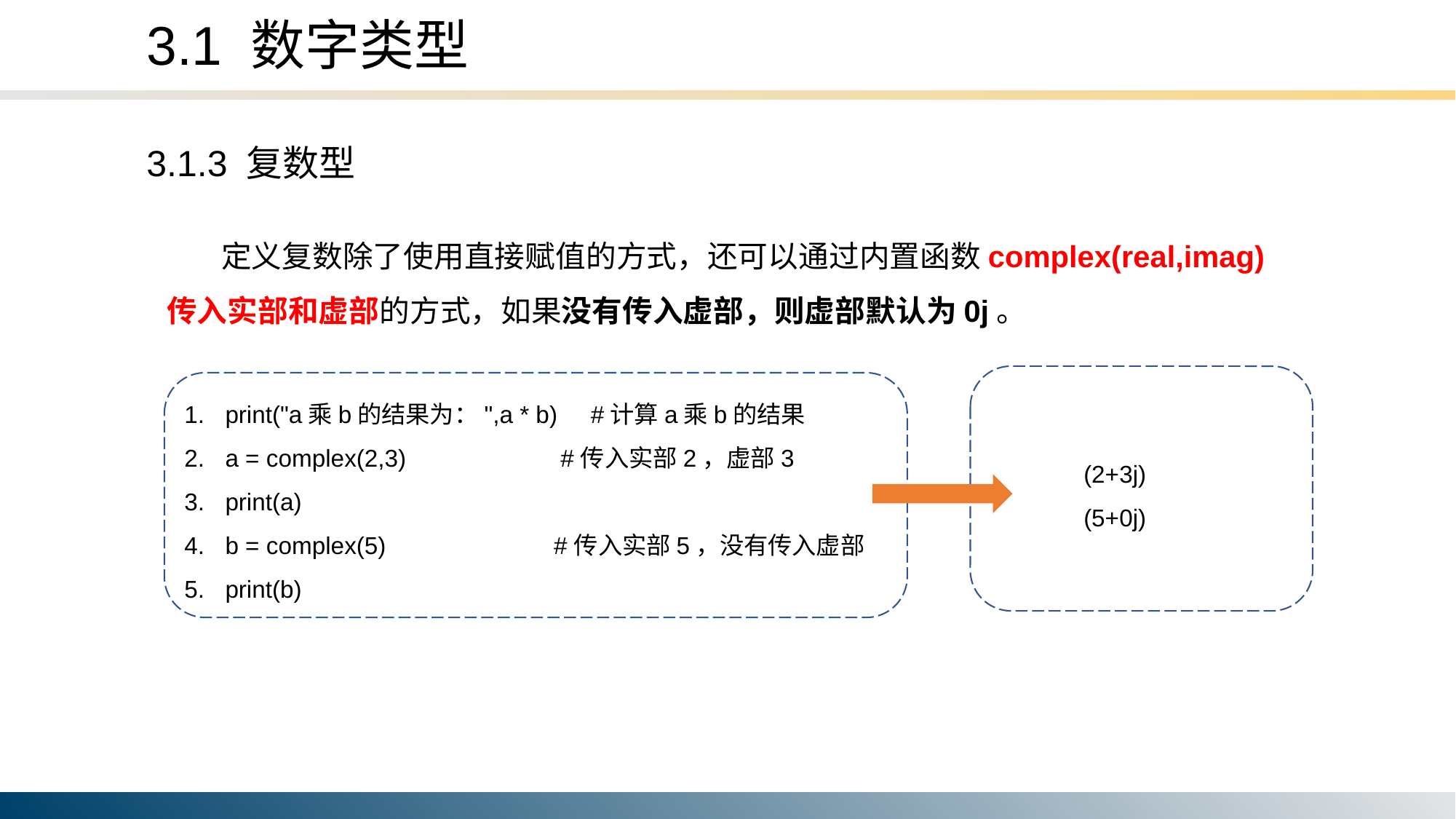

3.1 数字类型

3.1.3 复数型
定义复数除了使用直接赋值的方式，还可以通过内置函数complex(real,imag)传入实部和虚部的方式，如果没有传入虚部，则虚部默认为0j。

print("a乘b的结果为：",a * b)     #计算a乘b的结果
a = complex(2,3)                       #传入实部2，虚部3
print(a)
b = complex(5)                         #传入实部5，没有传入虚部
print(b)
(2+3j)
(5+0j)